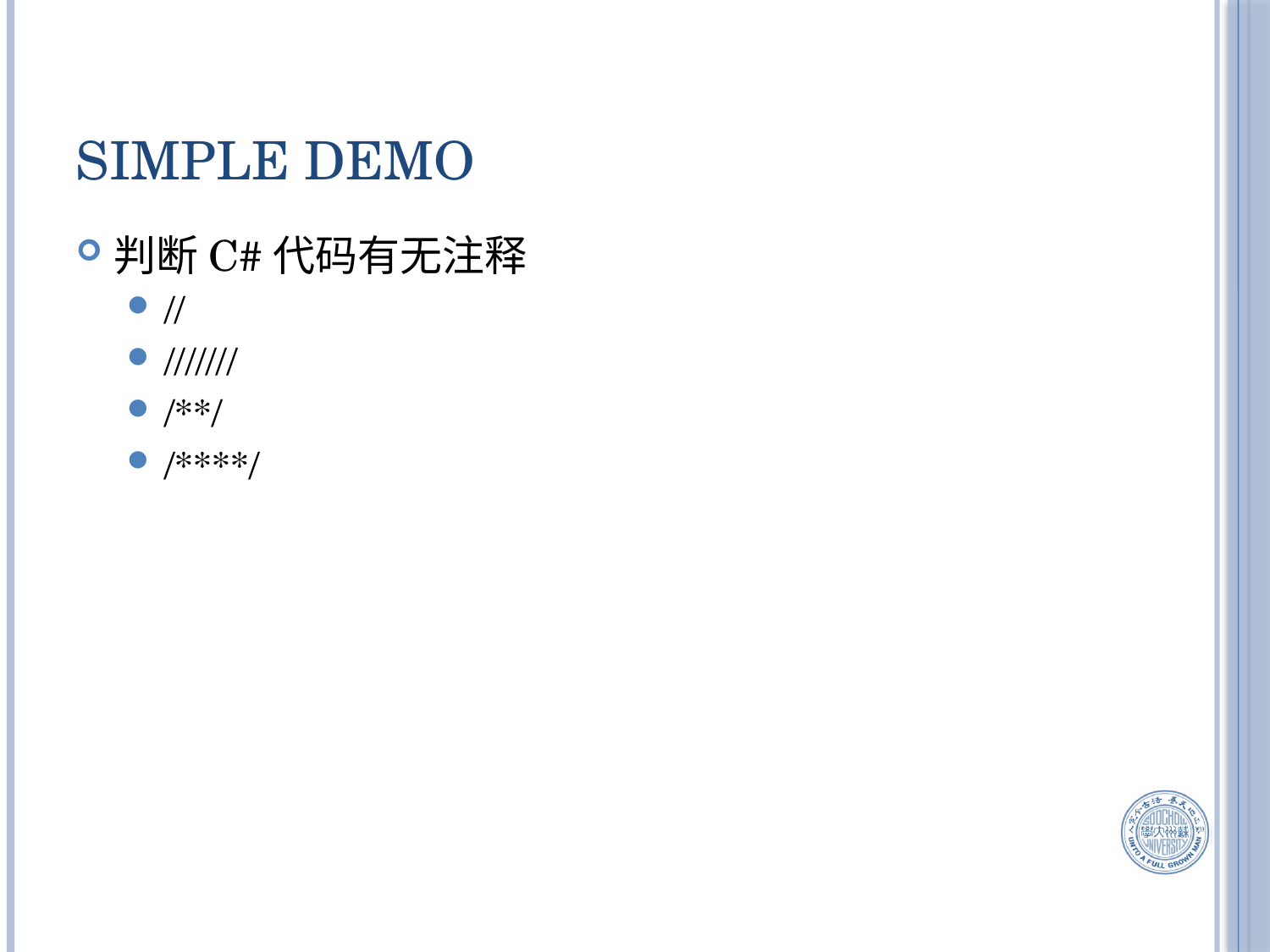

# Simple demo
判断C#代码有无注释
//
///////
/**/
/****/